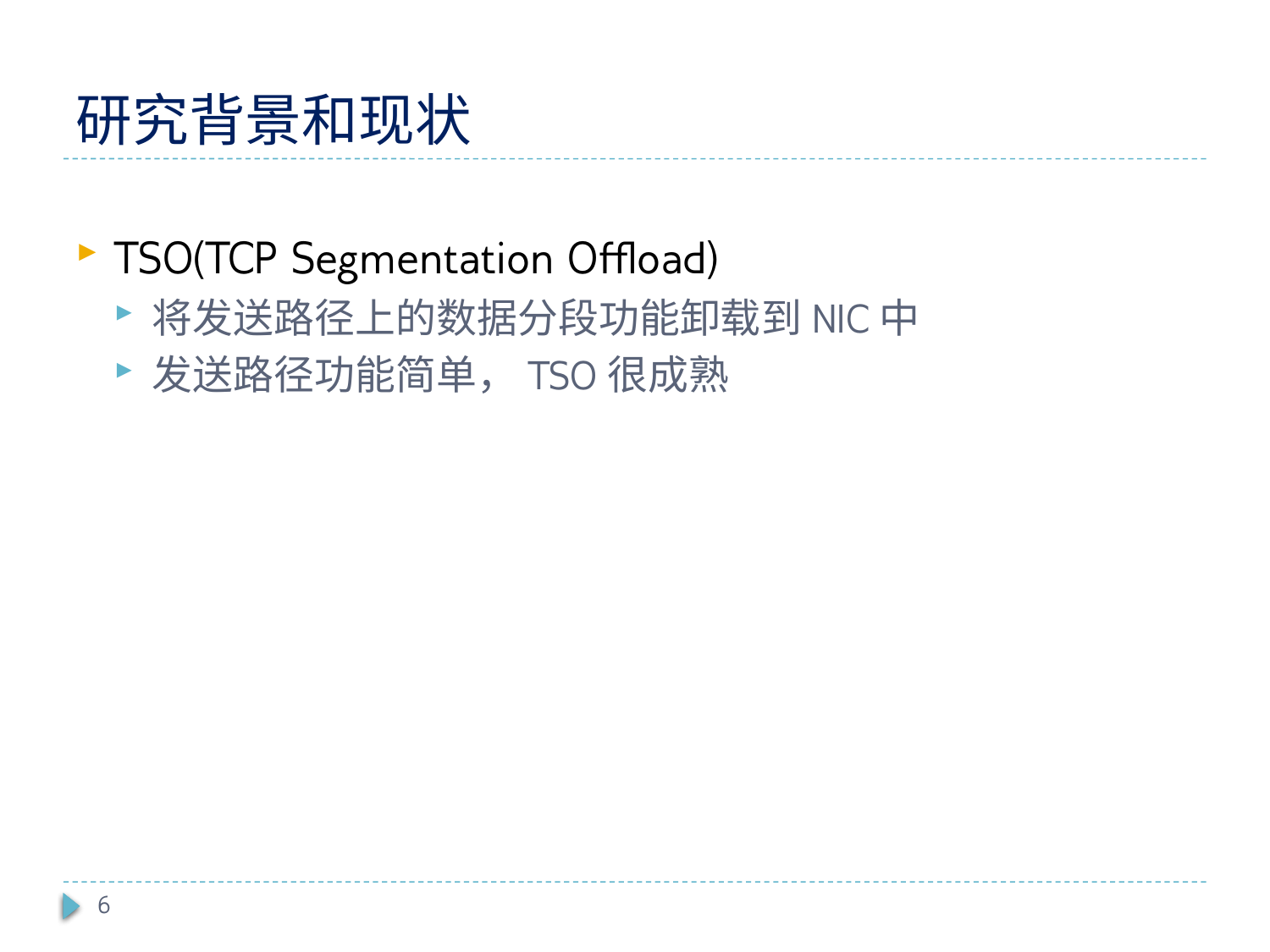

# 研究背景和现状
TSO(TCP Segmentation Offload)
将发送路径上的数据分段功能卸载到NIC中
发送路径功能简单，TSO很成熟

6